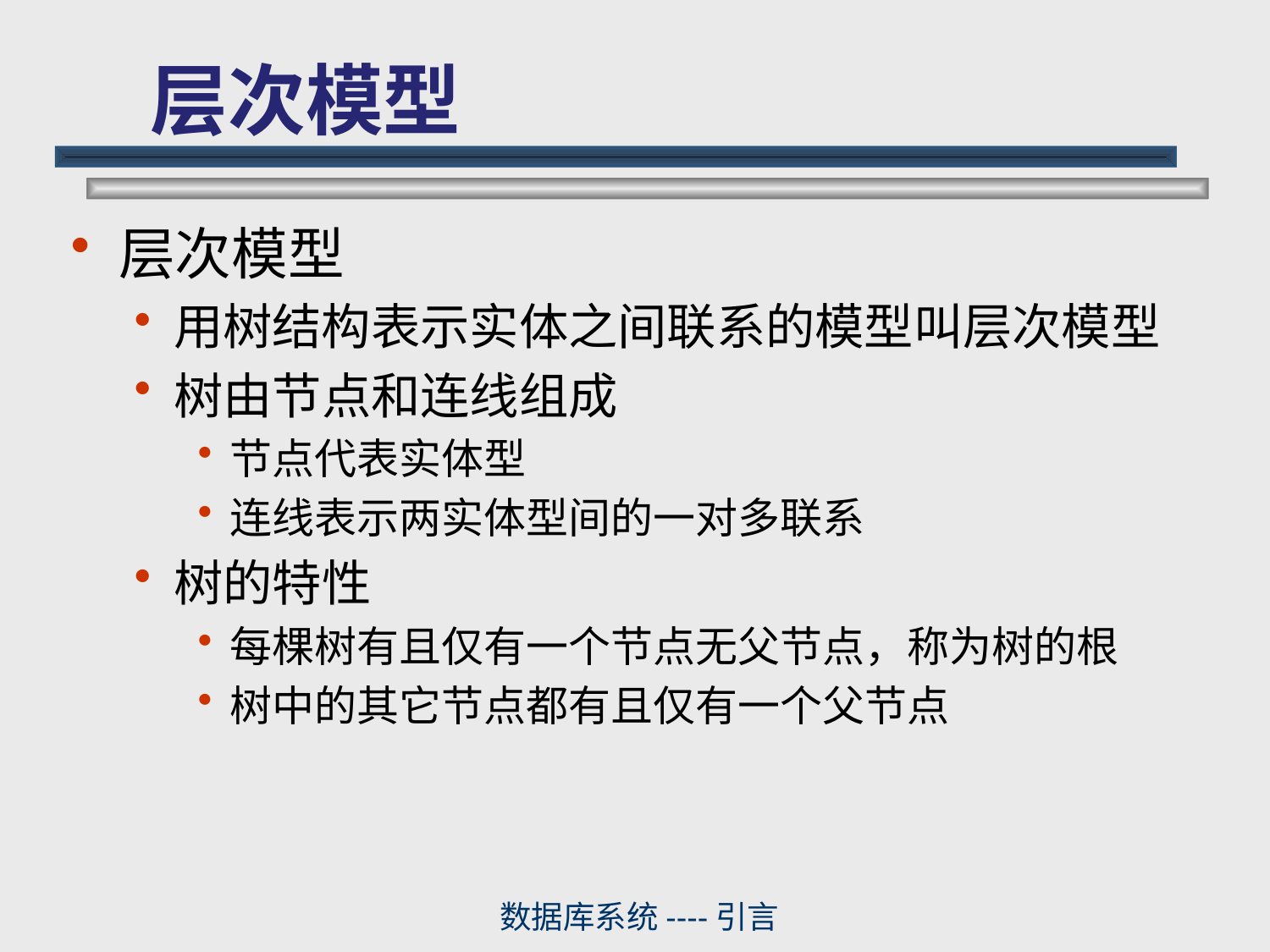

# 层次模型
层次模型
用树结构表示实体之间联系的模型叫层次模型
树由节点和连线组成
节点代表实体型
连线表示两实体型间的一对多联系
树的特性
每棵树有且仅有一个节点无父节点，称为树的根
树中的其它节点都有且仅有一个父节点
数据库系统----引言